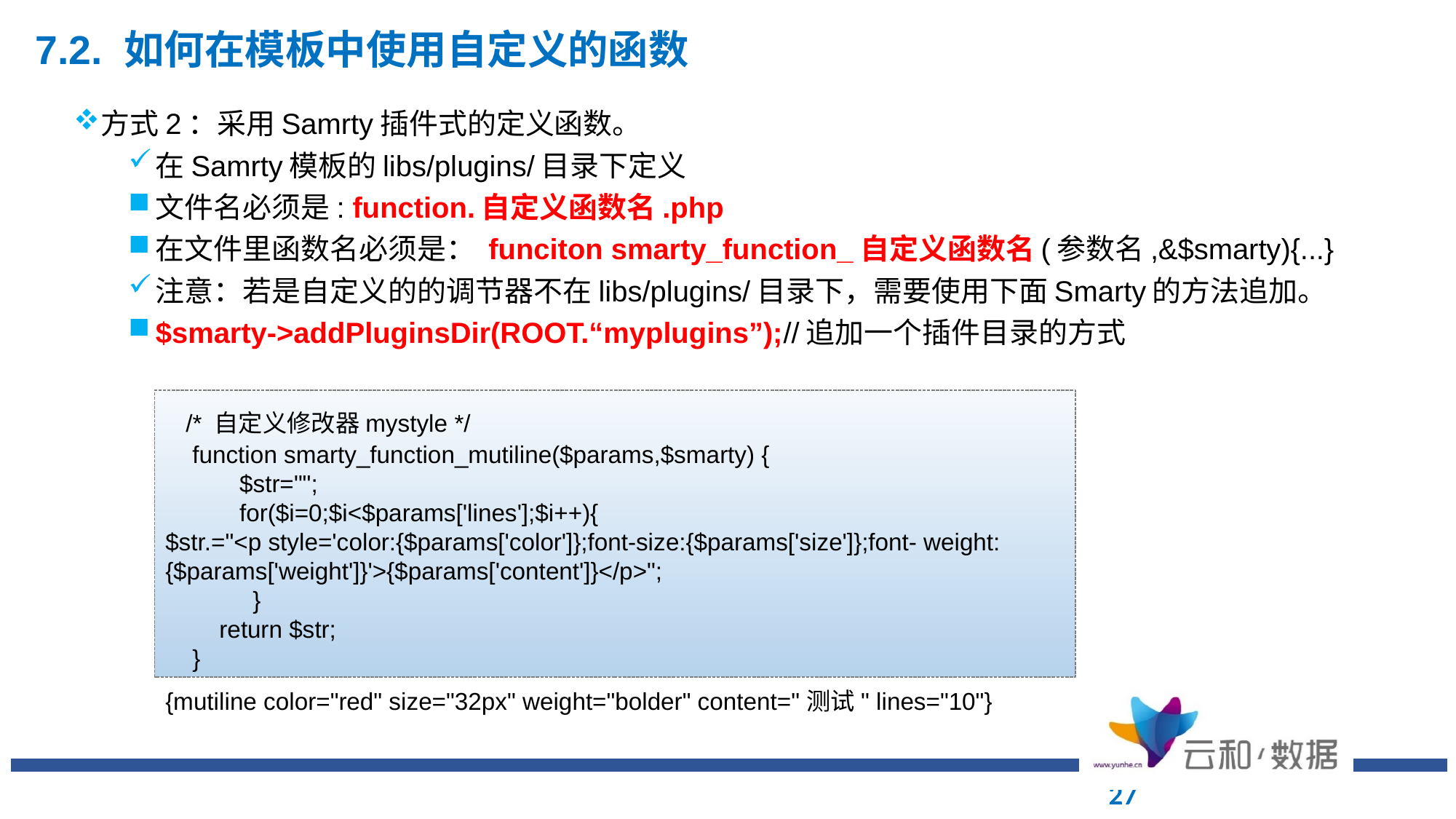

# 7.2. 如何在模板中使用自定义的函数
方式2：采用Samrty插件式的定义函数。
在Samrty模板的libs/plugins/目录下定义
文件名必须是: function.自定义函数名.php
在文件里函数名必须是： funciton smarty_function_自定义函数名(参数名,&$smarty){...}
注意：若是自定义的的调节器不在libs/plugins/目录下，需要使用下面Smarty的方法追加。
$smarty->addPluginsDir(ROOT.“myplugins”);//追加一个插件目录的方式
  /* 自定义修改器mystyle */
    function smarty_function_mutiline($params,$smarty) {
           $str="";
           for($i=0;$i<$params['lines'];$i++){
$str.="<p style='color:{$params['color']};font-size:{$params['size']};font- weight:{$params['weight']}'>{$params['content']}</p>";
             }
        return $str;
    }
{mutiline color="red" size="32px" weight="bolder" content="测试" lines="10"}
27